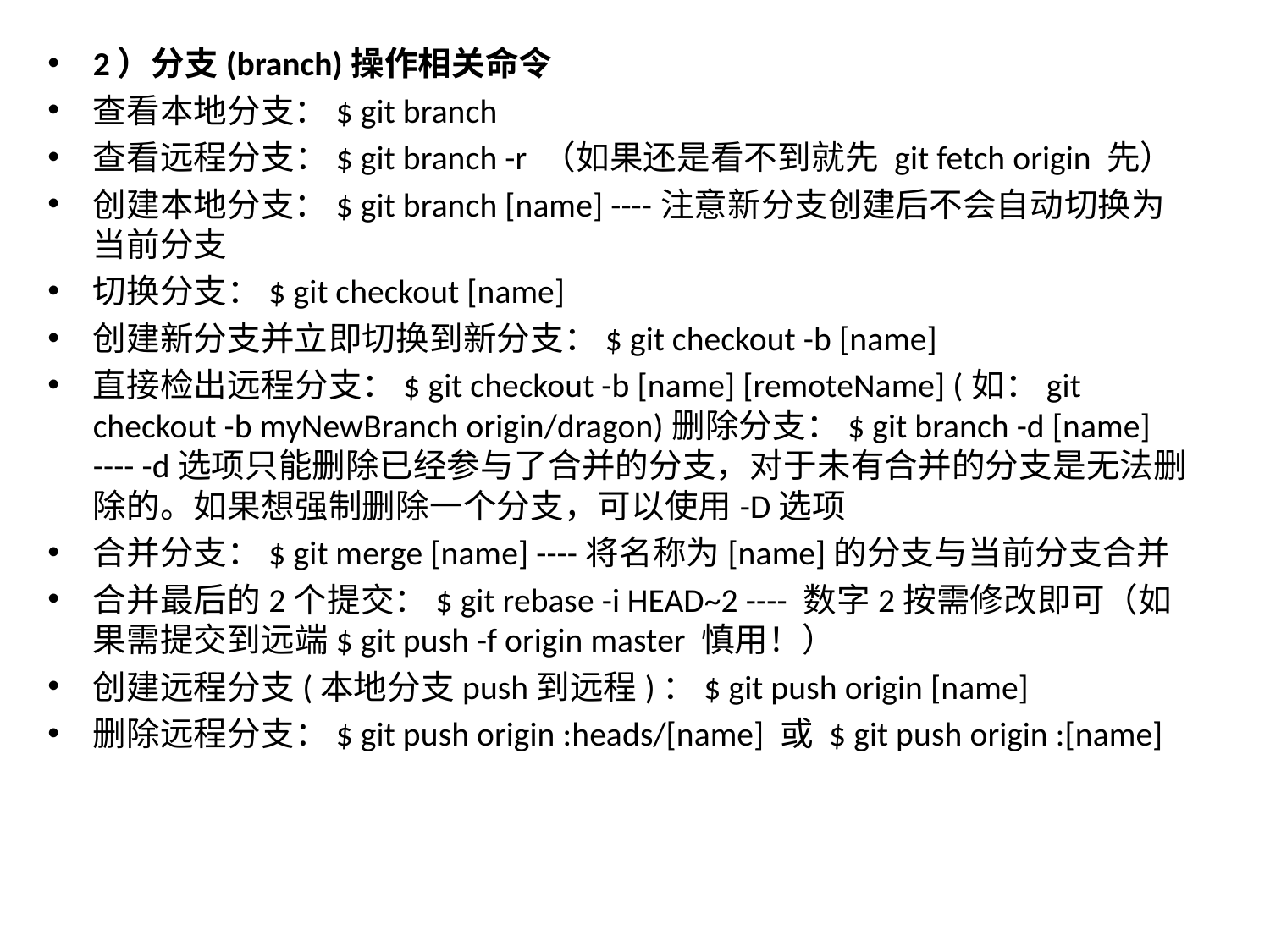

2）分支(branch)操作相关命令
查看本地分支：$ git branch
查看远程分支：$ git branch -r （如果还是看不到就先 git fetch origin 先）
创建本地分支：$ git branch [name] ----注意新分支创建后不会自动切换为当前分支
切换分支：$ git checkout [name]
创建新分支并立即切换到新分支：$ git checkout -b [name]
直接检出远程分支：$ git checkout -b [name] [remoteName] (如：git checkout -b myNewBranch origin/dragon)删除分支：$ git branch -d [name] ---- -d选项只能删除已经参与了合并的分支，对于未有合并的分支是无法删除的。如果想强制删除一个分支，可以使用-D选项
合并分支：$ git merge [name] ----将名称为[name]的分支与当前分支合并
合并最后的2个提交：$ git rebase -i HEAD~2 ---- 数字2按需修改即可（如果需提交到远端$ git push -f origin master 慎用！）
创建远程分支(本地分支push到远程)：$ git push origin [name]
删除远程分支：$ git push origin :heads/[name] 或 $ git push origin :[name]